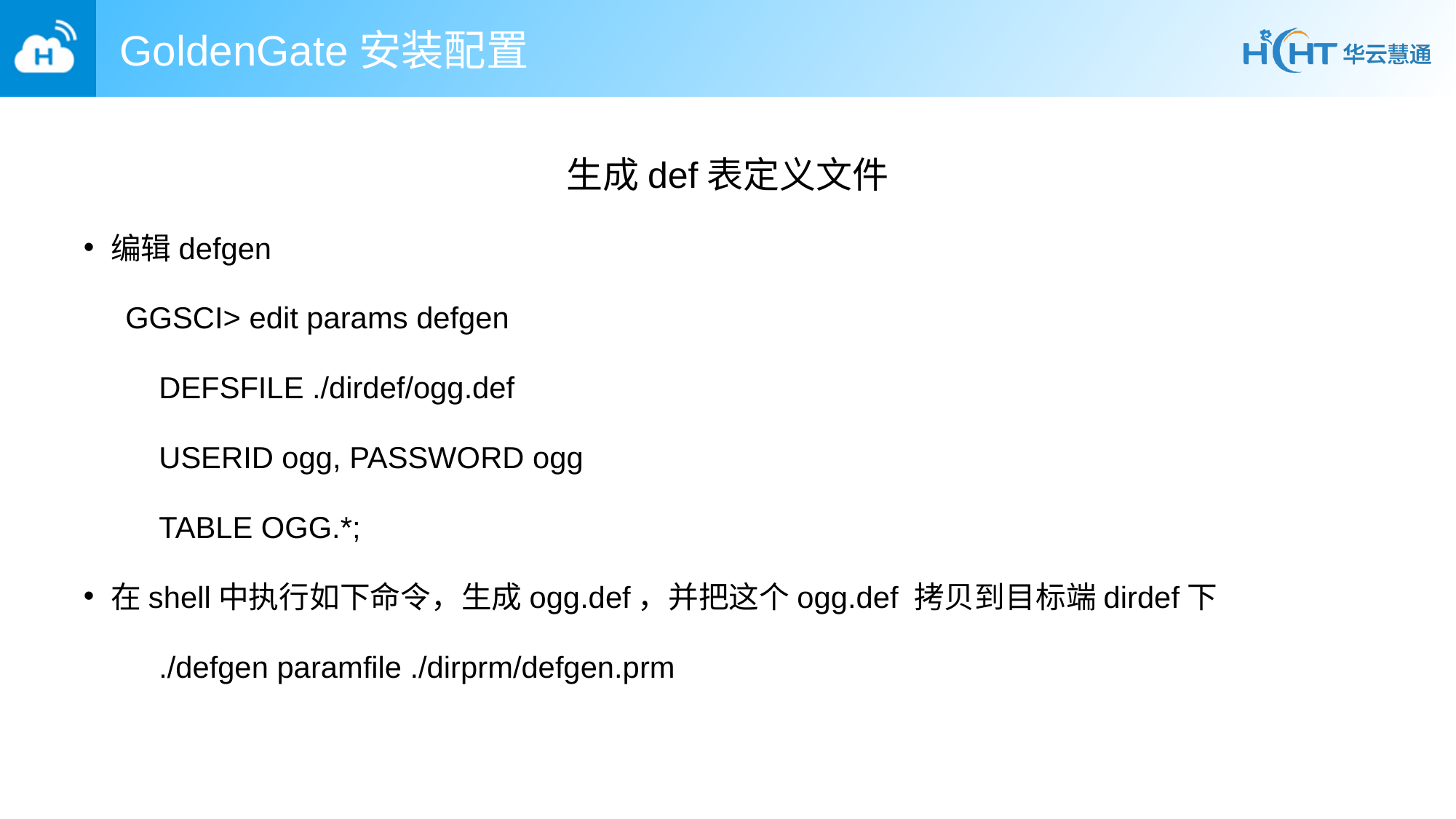

# GoldenGate安装配置
生成def表定义文件
编辑defgen
     GGSCI> edit params defgen
         DEFSFILE ./dirdef/ogg.def
         USERID ogg, PASSWORD ogg
         TABLE OGG.*;
在shell中执行如下命令，生成ogg.def，并把这个ogg.def 拷贝到目标端dirdef下
         ./defgen paramfile ./dirprm/defgen.prm